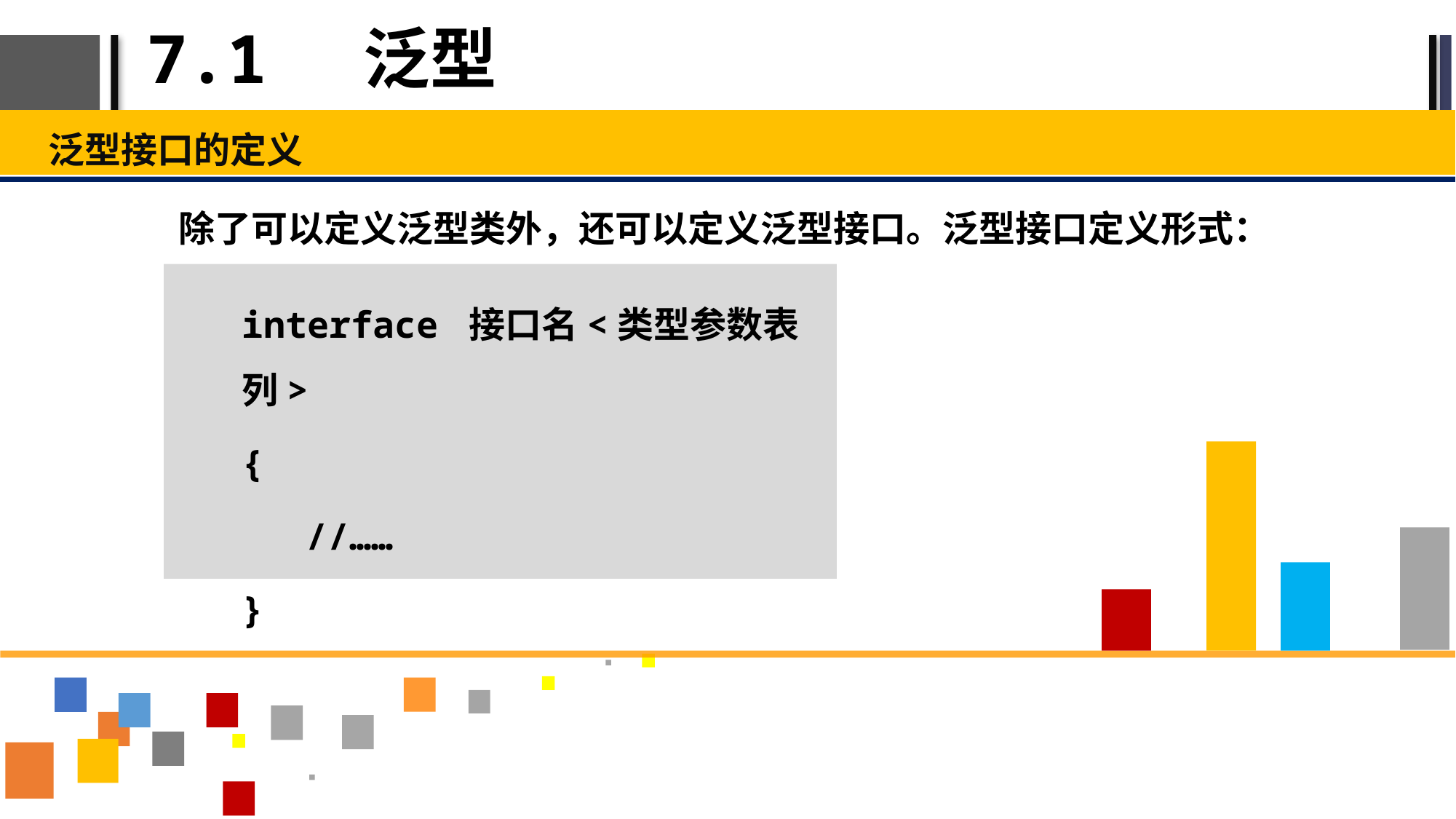

# 7.1  泛型

泛型接口的定义

除了可以定义泛型类外，还可以定义泛型接口。泛型接口定义形式：

interface 接口名<类型参数表列>
{
//……
}